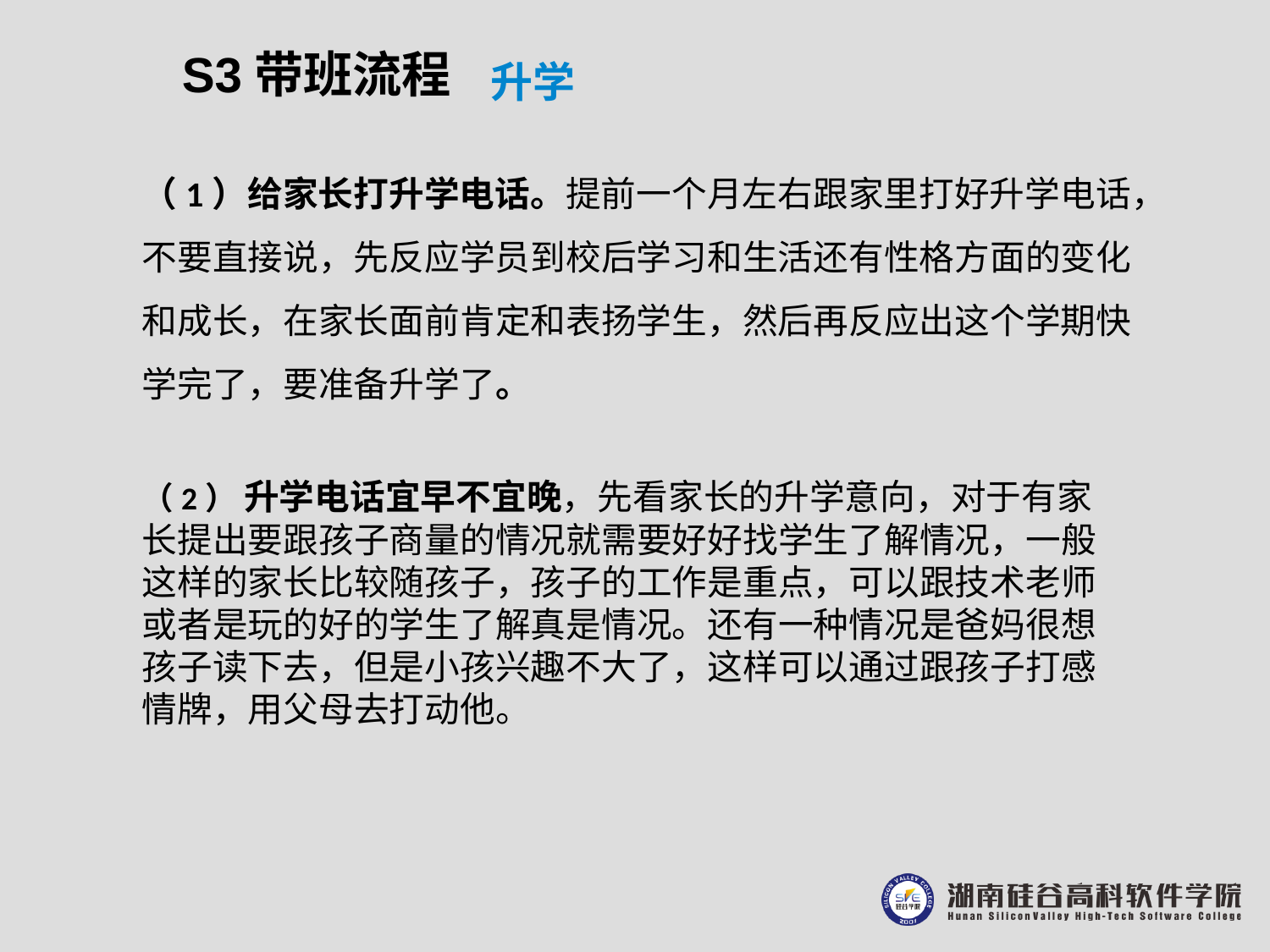

S3带班流程
升学

（1）给家长打升学电话。提前一个月左右跟家里打好升学电话，不要直接说，先反应学员到校后学习和生活还有性格方面的变化和成长，在家长面前肯定和表扬学生，然后再反应出这个学期快学完了，要准备升学了。

（2） 升学电话宜早不宜晚，先看家长的升学意向，对于有家长提出要跟孩子商量的情况就需要好好找学生了解情况，一般这样的家长比较随孩子，孩子的工作是重点，可以跟技术老师或者是玩的好的学生了解真是情况。还有一种情况是爸妈很想孩子读下去，但是小孩兴趣不大了，这样可以通过跟孩子打感情牌，用父母去打动他。